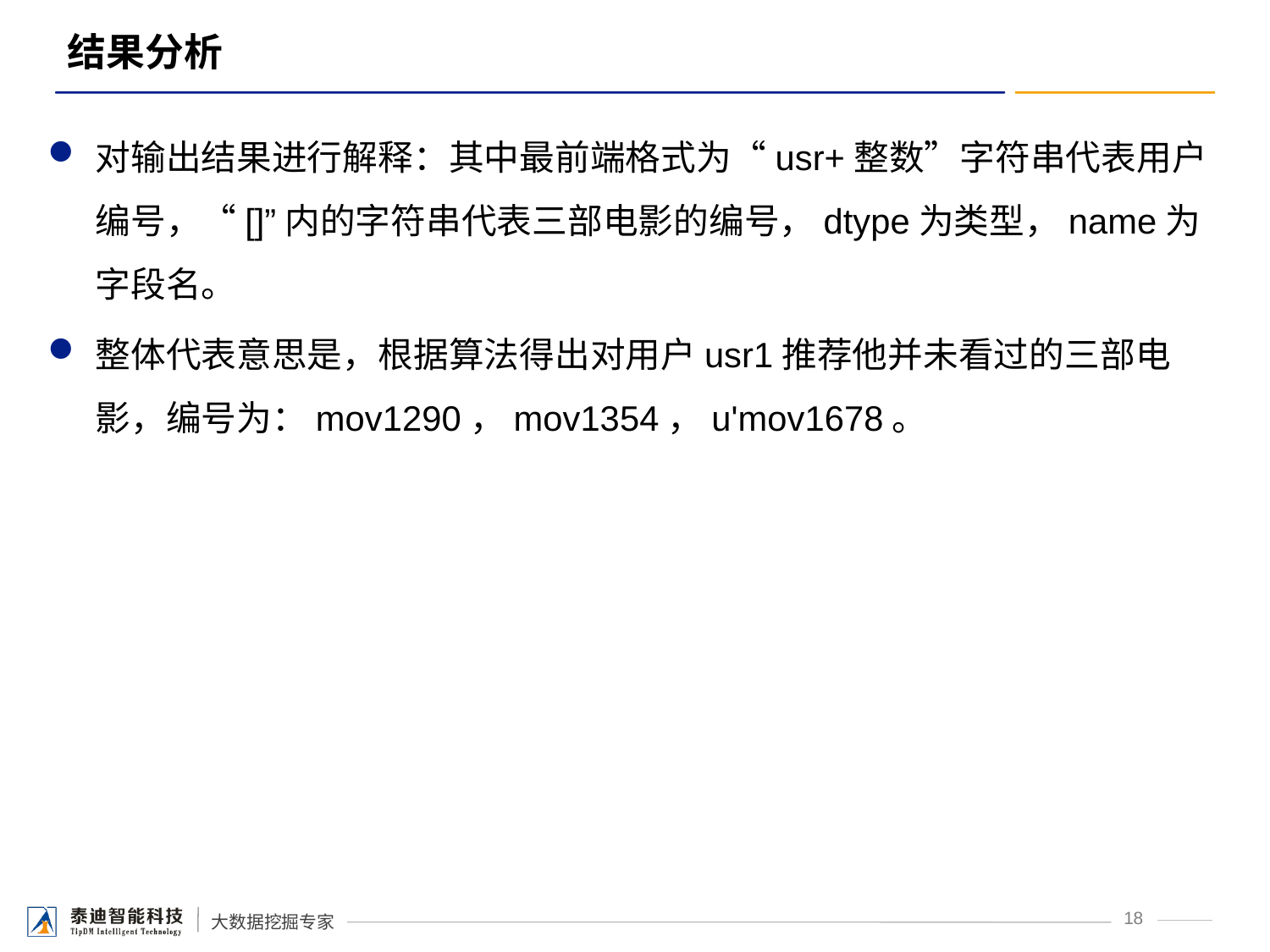

# 结果分析
对输出结果进行解释：其中最前端格式为“usr+整数”字符串代表用户编号，“[]”内的字符串代表三部电影的编号，dtype为类型，name为字段名。
整体代表意思是，根据算法得出对用户usr1推荐他并未看过的三部电影，编号为：mov1290，mov1354，u'mov1678。